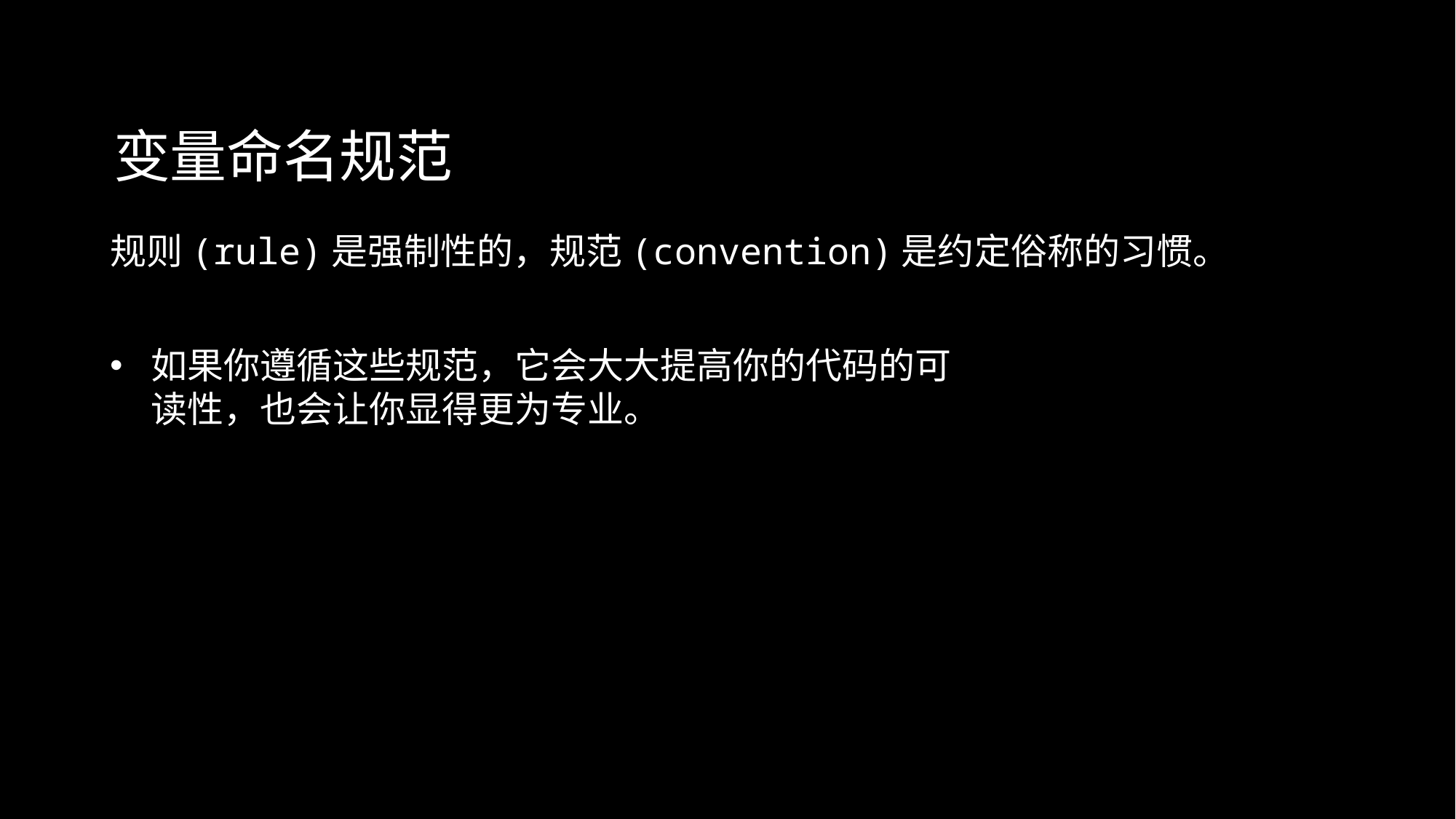

变量命名规范
规则(rule)是强制性的，规范(convention)是约定俗称的习惯。

如果你遵循这些规范，它会大大提高你的代码的可读性，也会让你显得更为专业。